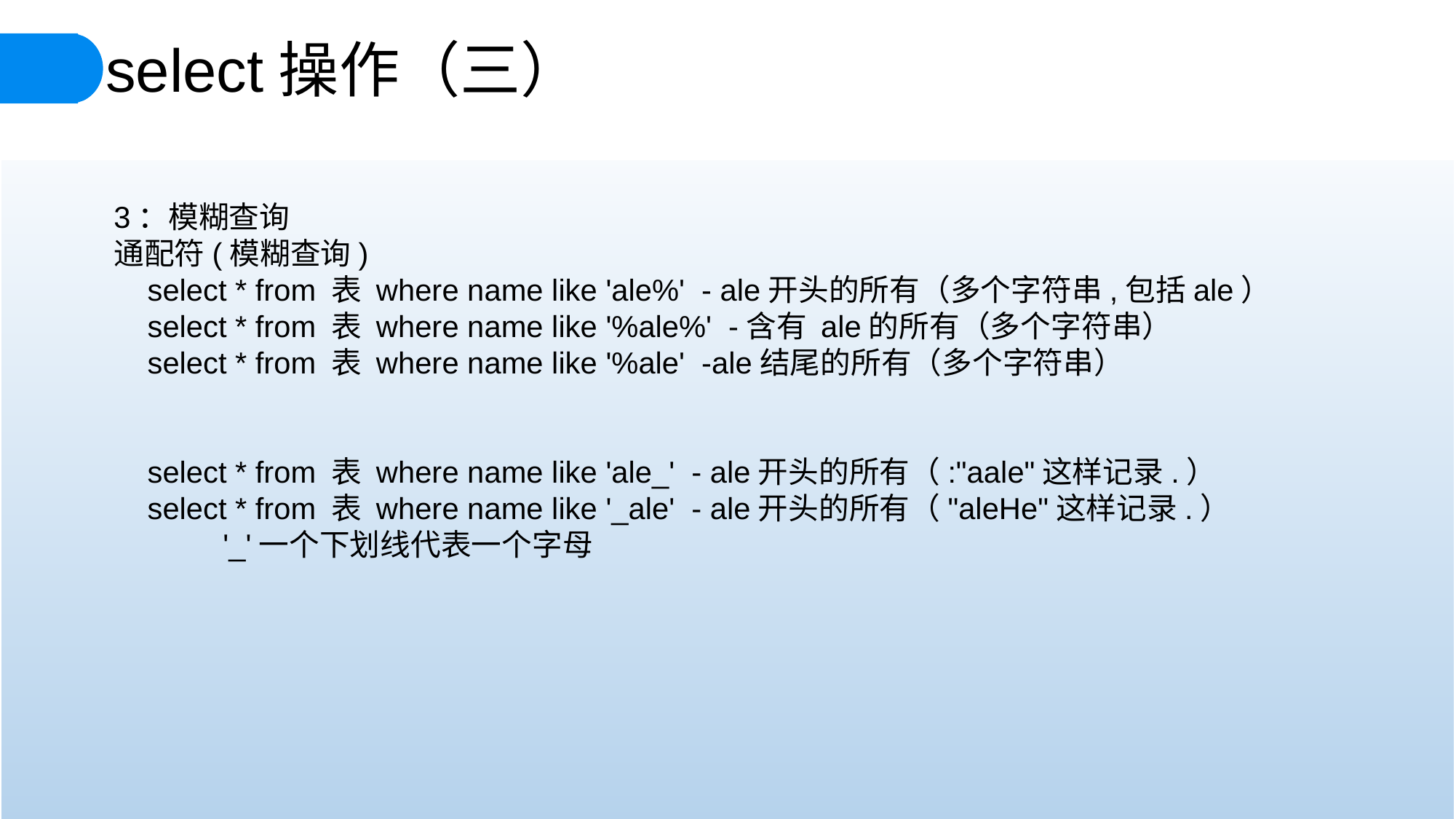

select操作（三）

3：模糊查询
通配符(模糊查询)
    select * from 表 where name like 'ale%'  - ale开头的所有（多个字符串,包括ale）
    select * from 表 where name like '%ale%'  -含有 ale的所有（多个字符串）
    select * from 表 where name like '%ale'  -ale结尾的所有（多个字符串）

    select * from 表 where name like 'ale_'  - ale开头的所有（:"aale"这样记录.）
    select * from 表 where name like '_ale'  - ale开头的所有（"aleHe"这样记录.）
	'_'一个下划线代表一个字母